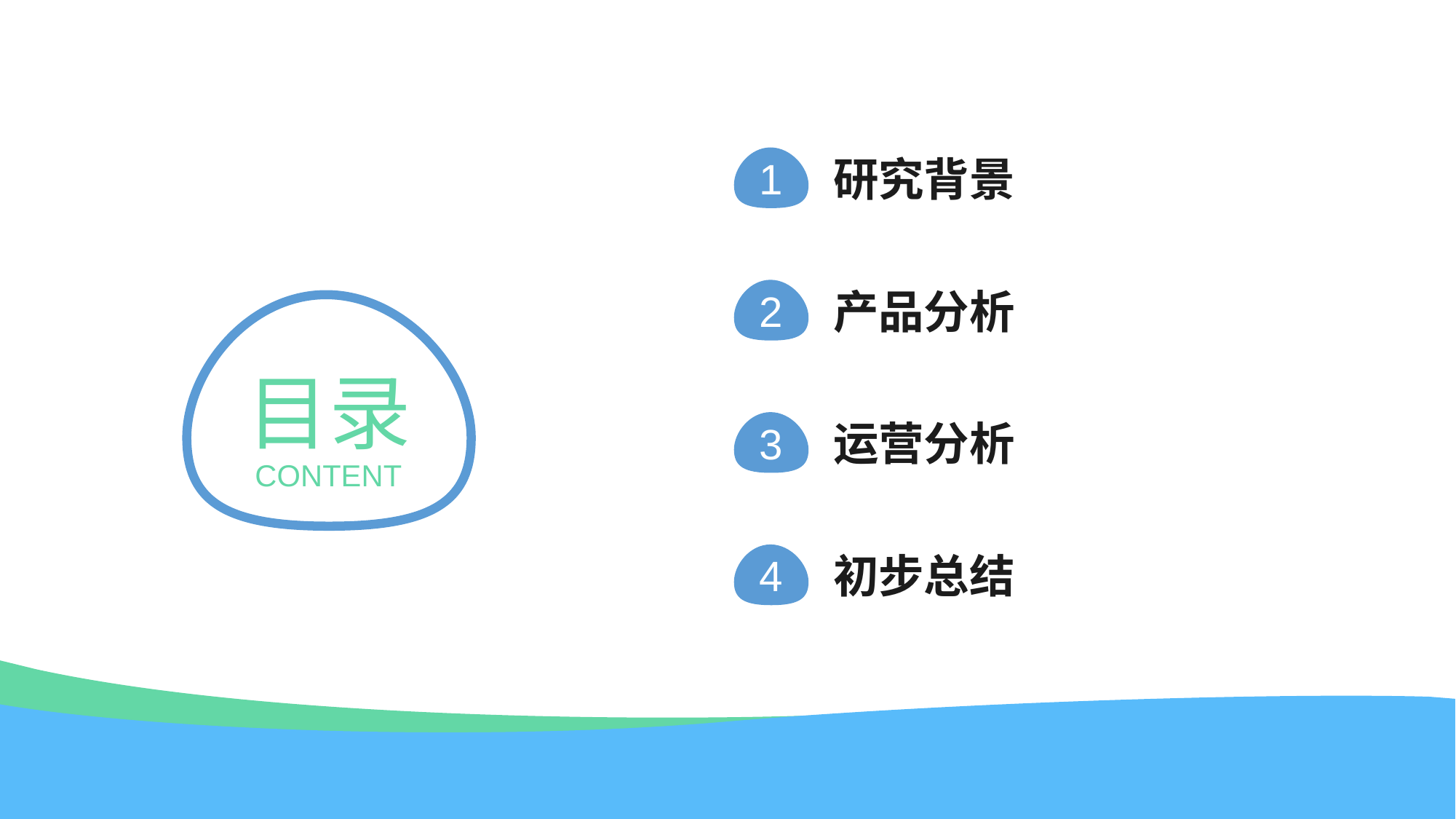

研究背景
1
产品分析
2
目录
运营分析
3
CONTENT
初步总结
4